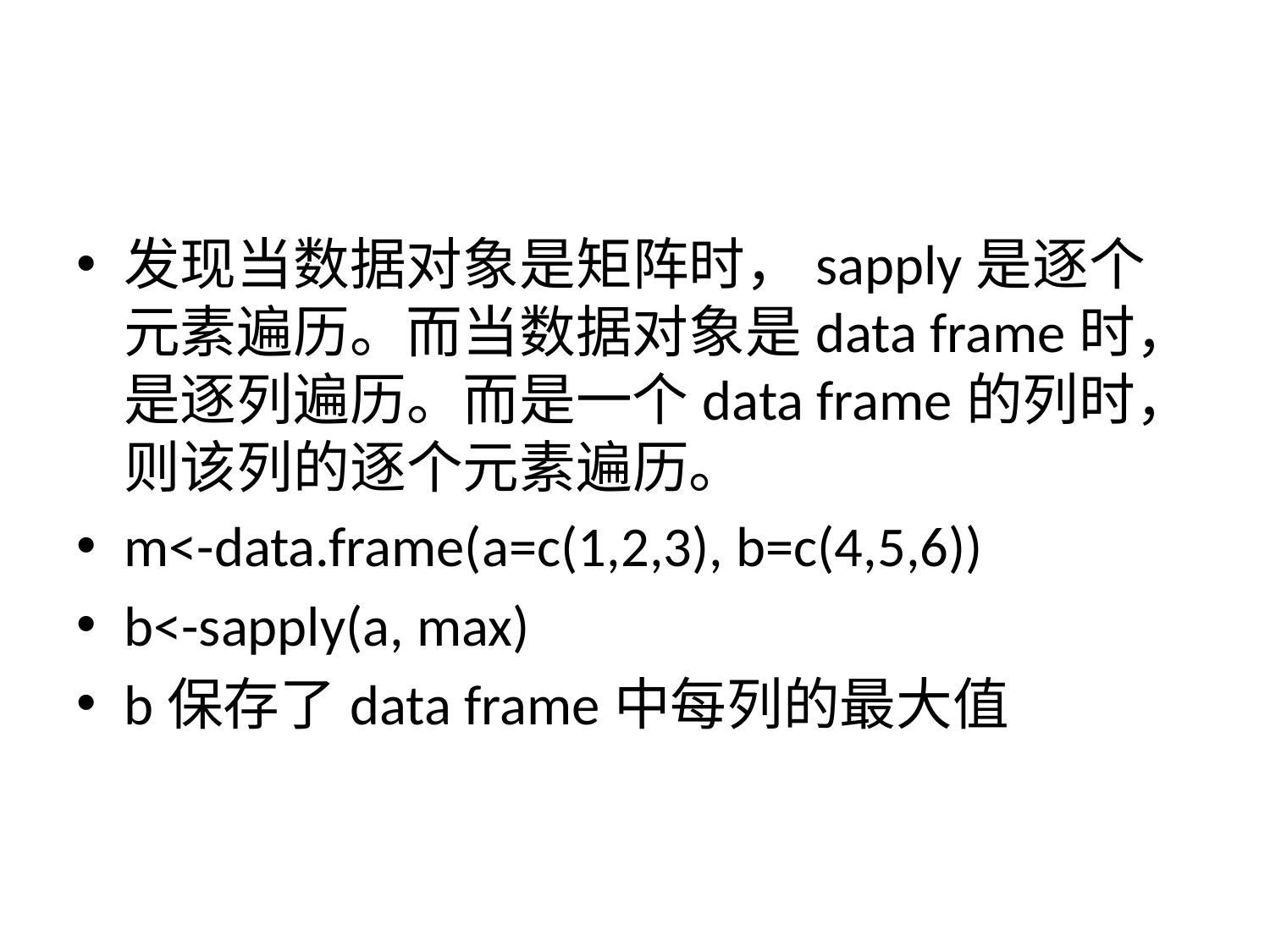

#
发现当数据对象是矩阵时，sapply是逐个元素遍历。而当数据对象是data frame时，是逐列遍历。而是一个data frame的列时，则该列的逐个元素遍历。
m<-data.frame(a=c(1,2,3), b=c(4,5,6))
b<-sapply(a, max)
b保存了data frame中每列的最大值